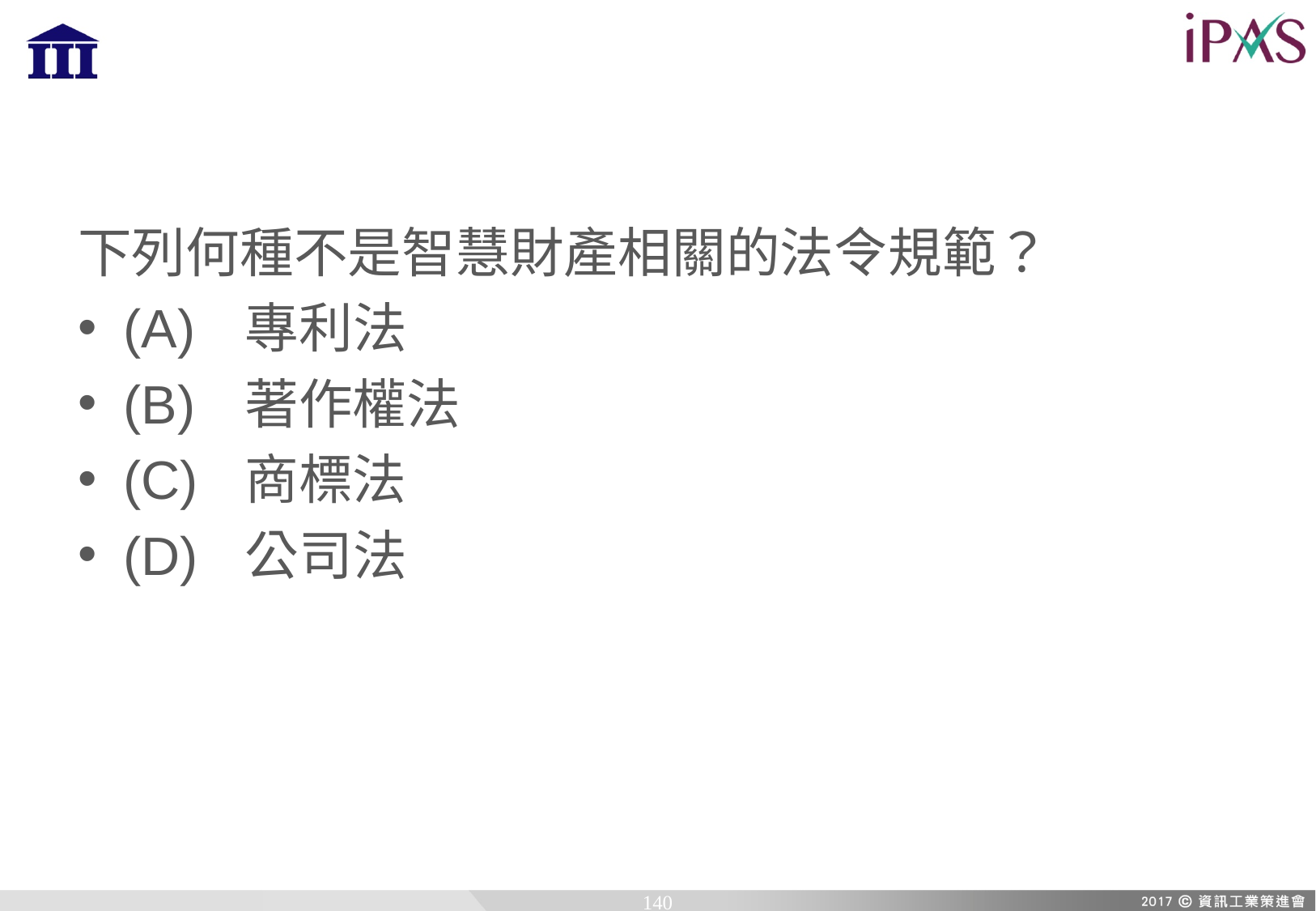

下列何種不是智慧財產相關的法令規範？
(A)	專利法
(B)	著作權法
(C)	商標法
(D)	公司法

140